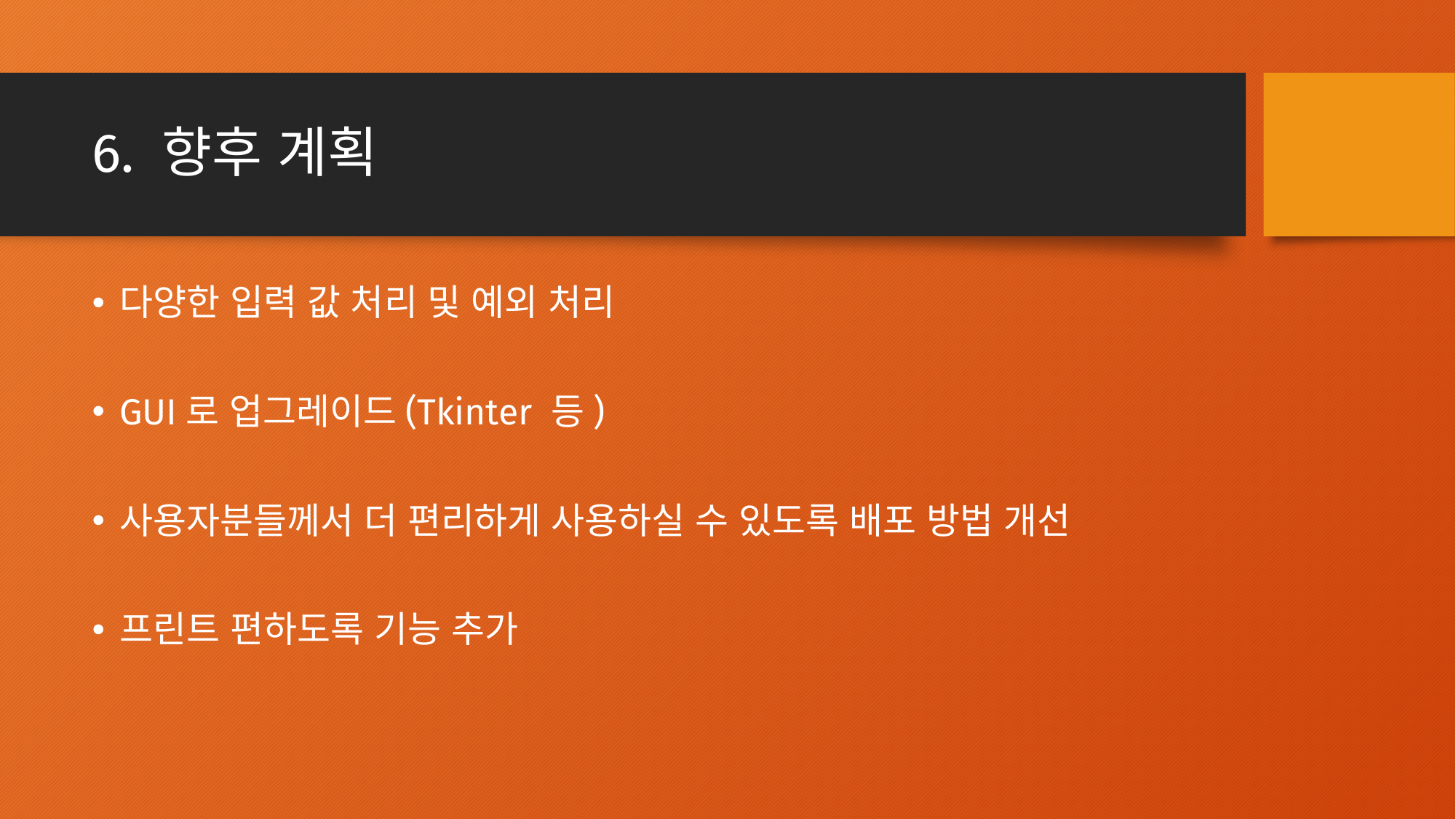

# 6. 향후 계획
다양한 입력 값 처리 및 예외 처리

GUI로 업그레이드(Tkinter 등)

사용자분들께서 더 편리하게 사용하실 수 있도록 배포 방법 개선

프린트 편하도록 기능 추가